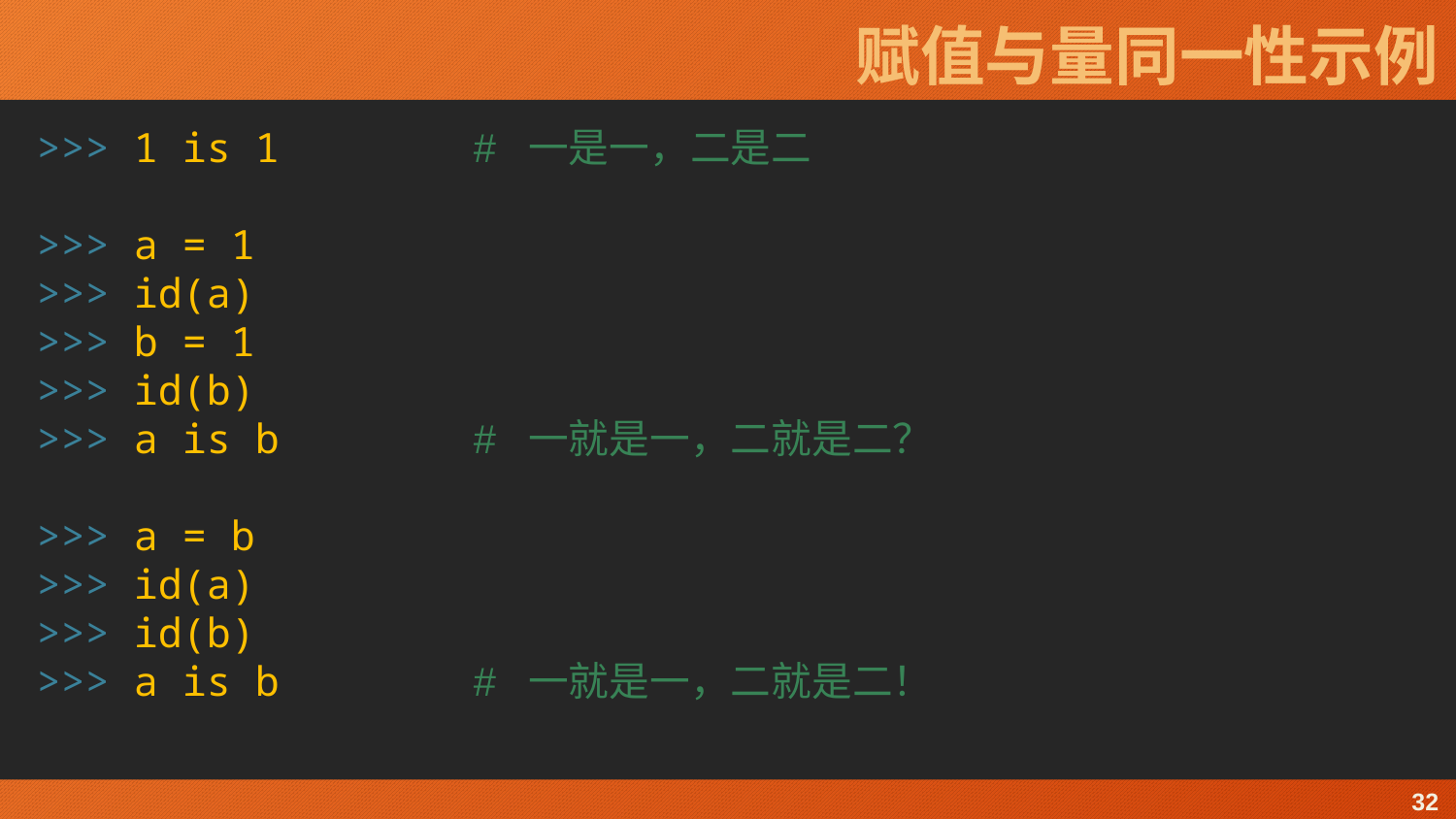

# 赋值与量同一性示例
>>> 1 is 1		#  一是一，二是二

>>> a = 1
>>> id(a)
>>> b = 1
>>> id(b)
>>> a is b		#  一就是一，二就是二？

>>> a = b
>>> id(a)
>>> id(b)
>>> a is b		#  一就是一，二就是二！
32